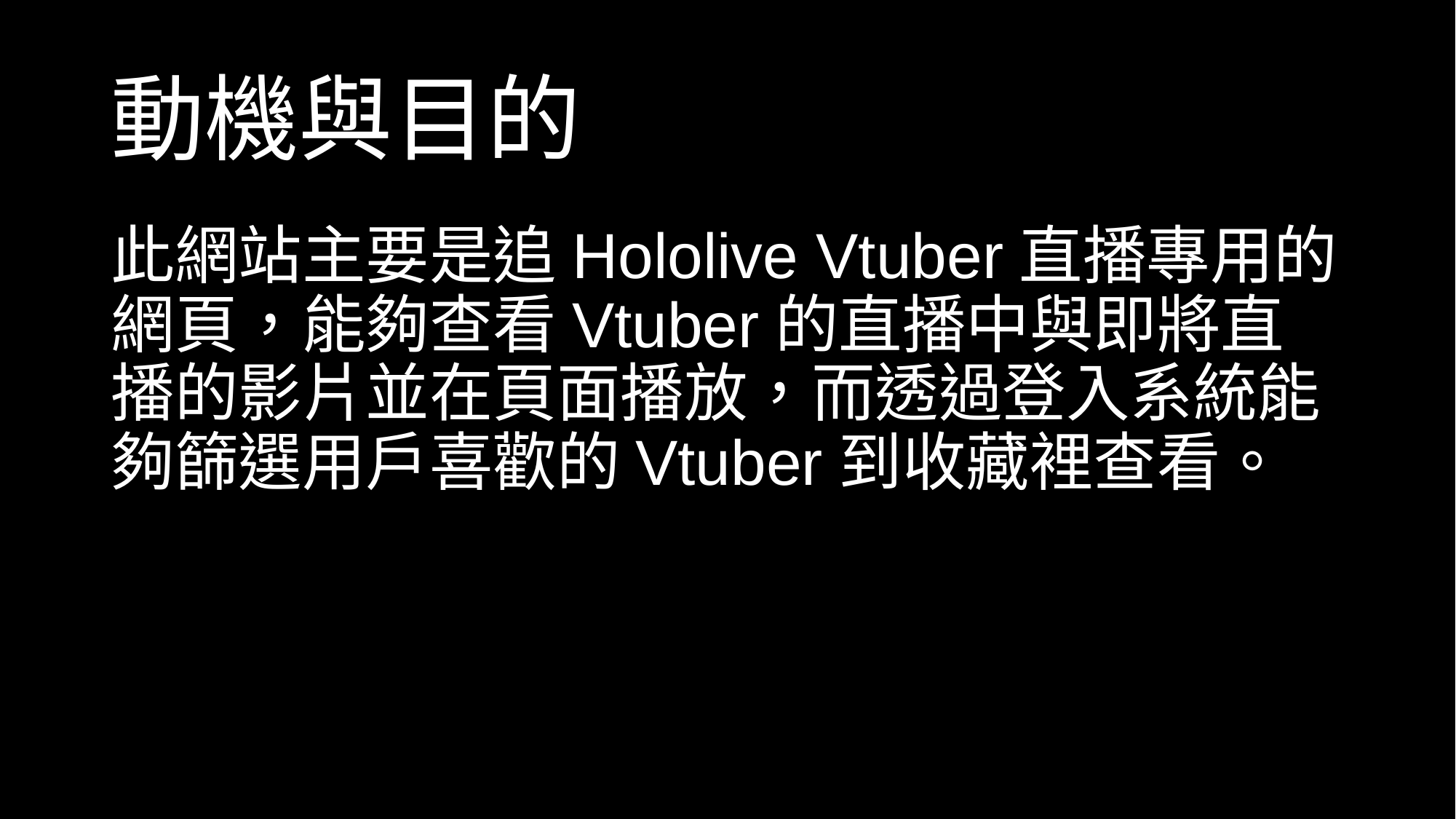

# 動機與目的
此網站主要是追Hololive Vtuber直播專用的網頁，能夠查看Vtuber的直播中與即將直播的影片並在頁面播放，而透過登入系統能夠篩選用戶喜歡的Vtuber到收藏裡查看。